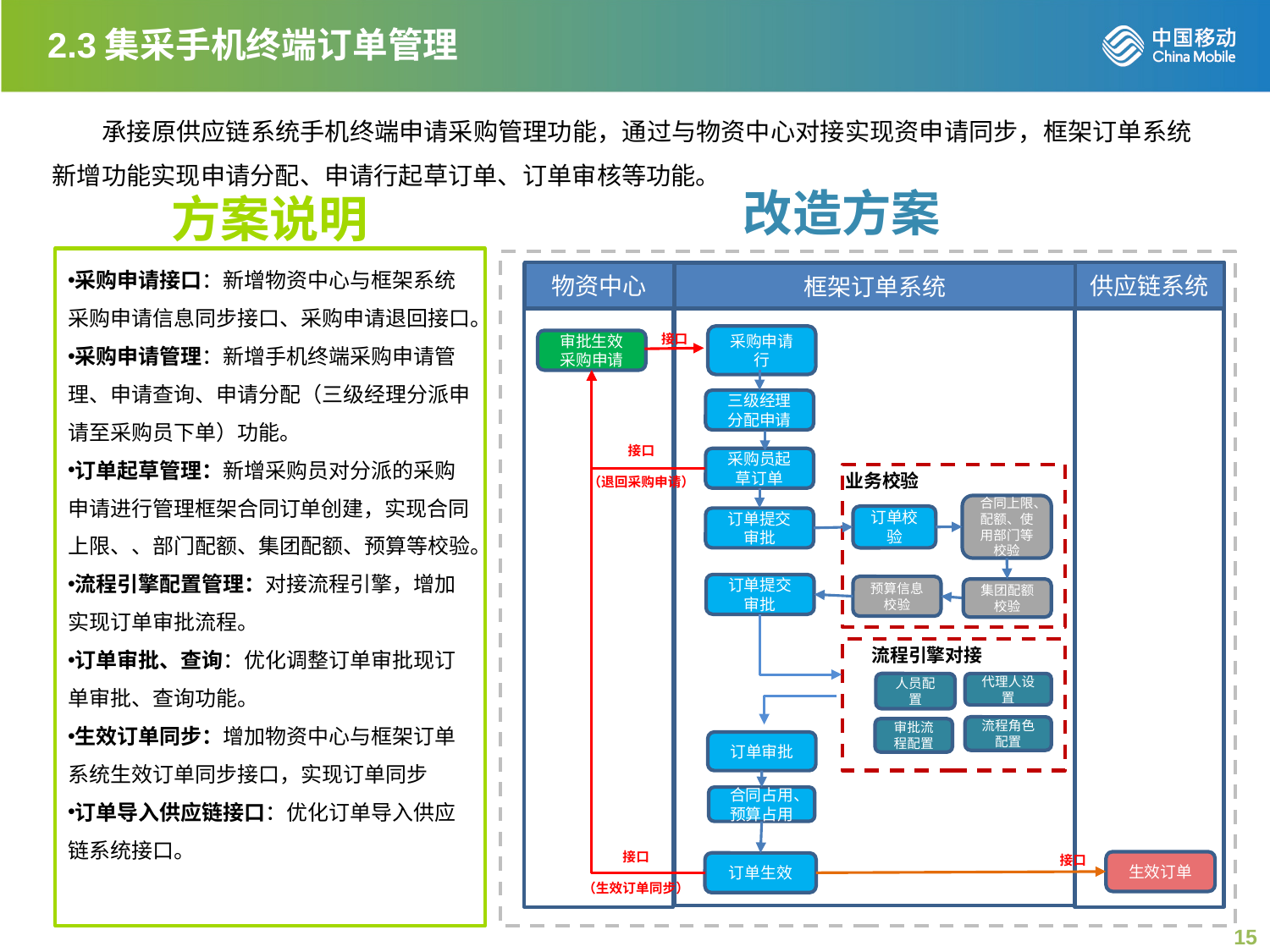

2.3集采手机终端订单管理
        承接原供应链系统手机终端申请采购管理功能，通过与物资中心对接实现资申请同步，框架订单系统新增功能实现申请分配、申请行起草订单、订单审核等功能。
改造方案
方案说明
采购申请接口：新增物资中心与框架系统采购申请信息同步接口、采购申请退回接口。
采购申请管理：新增手机终端采购申请管理、申请查询、申请分配（三级经理分派申请至采购员下单）功能。
订单起草管理：新增采购员对分派的采购申请进行管理框架合同订单创建，实现合同上限、、部门配额、集团配额、预算等校验。
流程引擎配置管理：对接流程引擎，增加实现订单审批流程。
订单审批、查询：优化调整订单审批现订单审批、查询功能。
生效订单同步：增加物资中心与框架订单系统生效订单同步接口，实现订单同步
订单导入供应链接口：优化订单导入供应链系统接口。

物资中心

供应链系统

框架订单系统
接口
采购申请行
审批生效采购申请
三级经理分配申请
接口

（退回采购申请）
采购员起草订单
业务校验

合同上限、配额、使用部门等校验
订单校验
订单提交审批
订单提交审批
预算信息校验
集团配额校验
流程引擎对接

代理人设置
人员配置
流程角色配置
审批流程配置
订单审批
合同占用、预算占用
接口

（生效订单同步）
接口
生效订单
订单生效